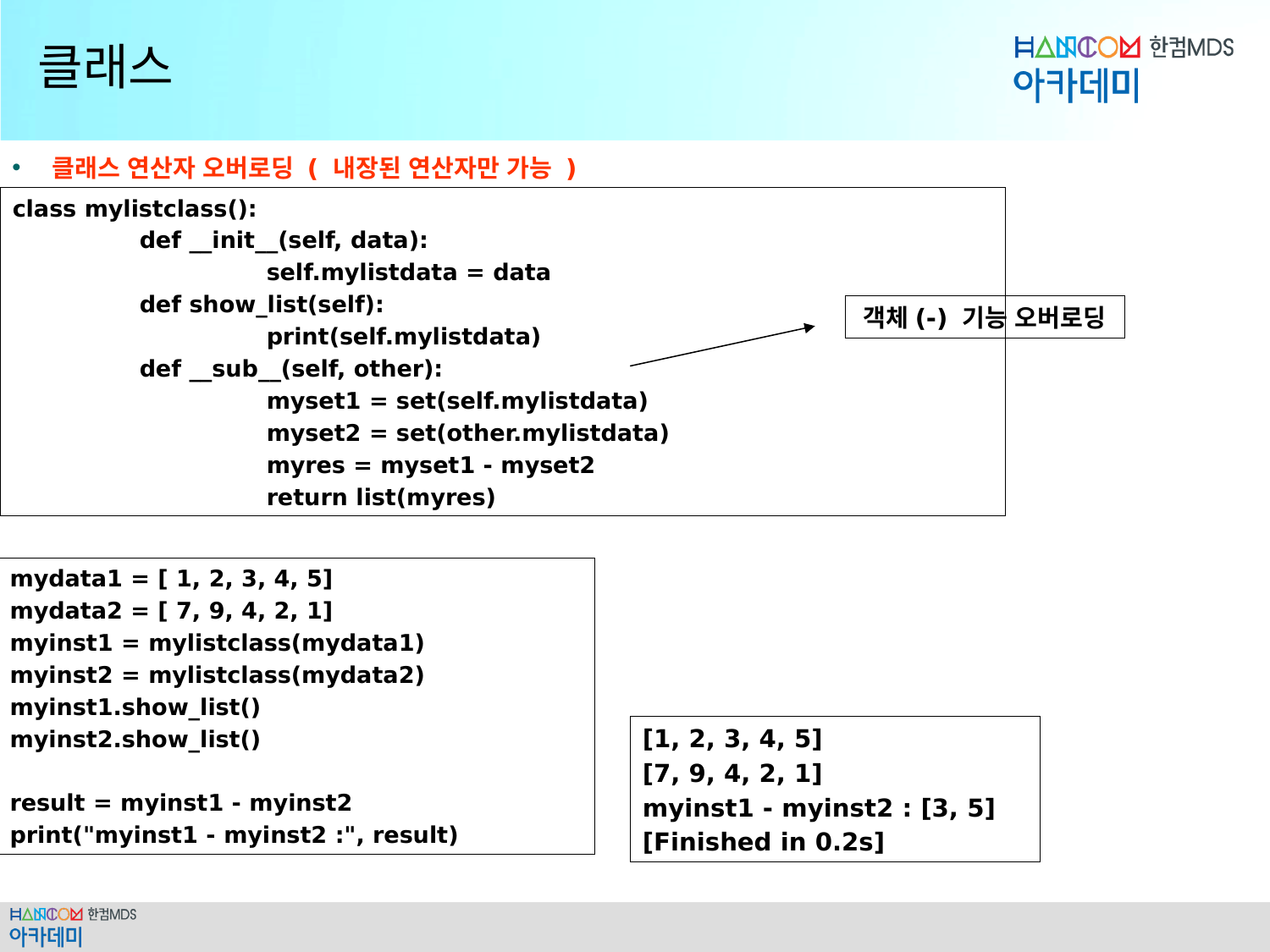

# 클래스
클래스 연산자 오버로딩 ( 내장된 연산자만 가능 )
class mylistclass():
	def __init__(self, data):
		self.mylistdata = data
	def show_list(self):
		print(self.mylistdata)
	def __sub__(self, other):
		myset1 = set(self.mylistdata)
		myset2 = set(other.mylistdata)
		myres = myset1 - myset2
		return list(myres)
객체(-) 기능 오버로딩
mydata1 = [ 1, 2, 3, 4, 5]
mydata2 = [ 7, 9, 4, 2, 1]
myinst1 = mylistclass(mydata1)
myinst2 = mylistclass(mydata2)
myinst1.show_list()
myinst2.show_list()

result = myinst1 - myinst2
print("myinst1 - myinst2 :", result)
[1, 2, 3, 4, 5]
[7, 9, 4, 2, 1]
myinst1 - myinst2 : [3, 5]
[Finished in 0.2s]